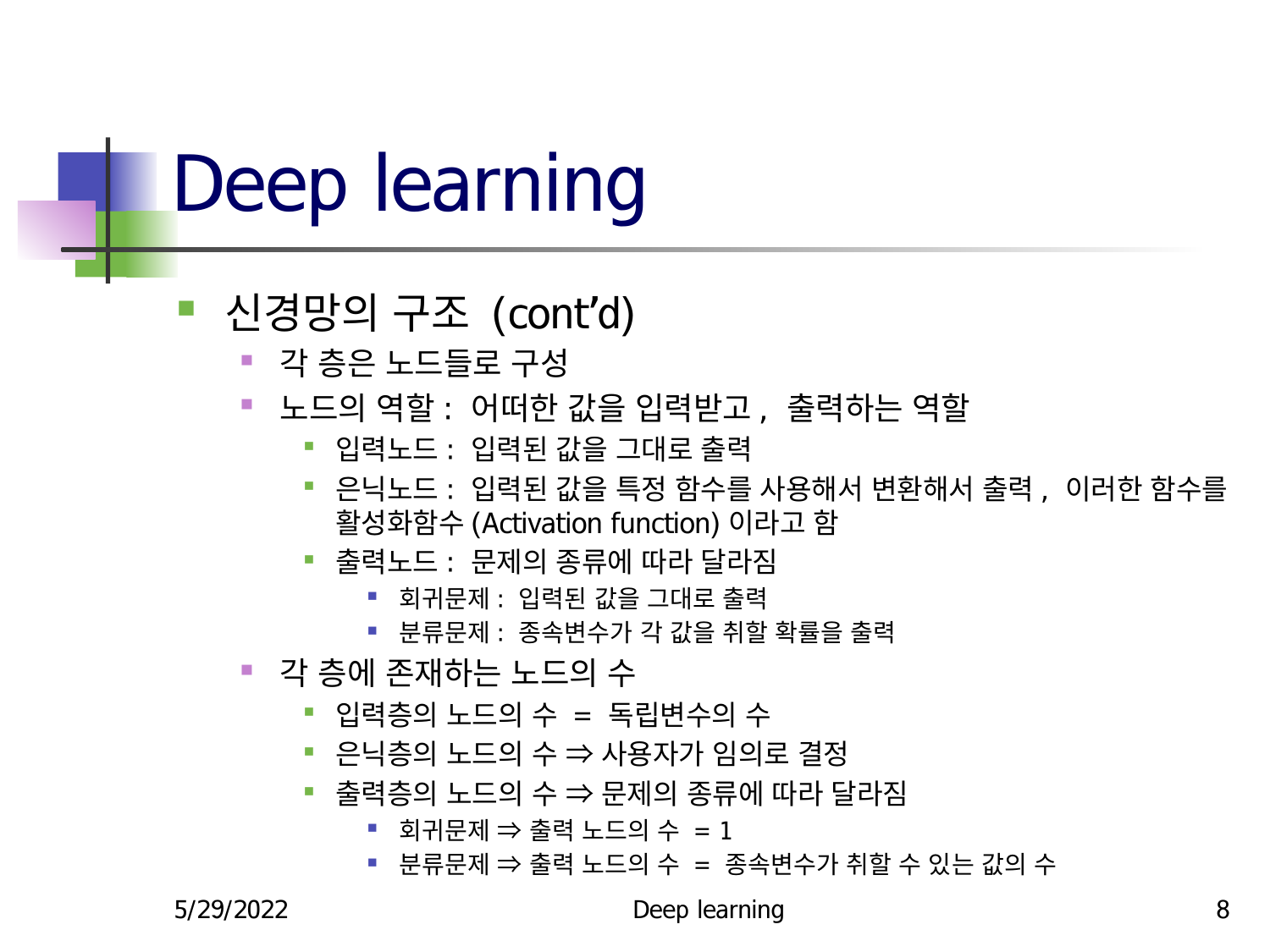

# Deep learning
신경망의 구조 (cont’d)
각 층은 노드들로 구성
노드의 역할: 어떠한 값을 입력받고, 출력하는 역할
입력노드: 입력된 값을 그대로 출력
은닉노드: 입력된 값을 특정 함수를 사용해서 변환해서 출력, 이러한 함수를 활성화함수(Activation function)이라고 함
출력노드: 문제의 종류에 따라 달라짐
회귀문제: 입력된 값을 그대로 출력
분류문제: 종속변수가 각 값을 취할 확률을 출력
각 층에 존재하는 노드의 수
입력층의 노드의 수 = 독립변수의 수
은닉층의 노드의 수 ⇒ 사용자가 임의로 결정
출력층의 노드의 수 ⇒ 문제의 종류에 따라 달라짐
회귀문제 ⇒ 출력 노드의 수 = 1
분류문제 ⇒ 출력 노드의 수 = 종속변수가 취할 수 있는 값의 수

5/29/2022
Deep learning
8